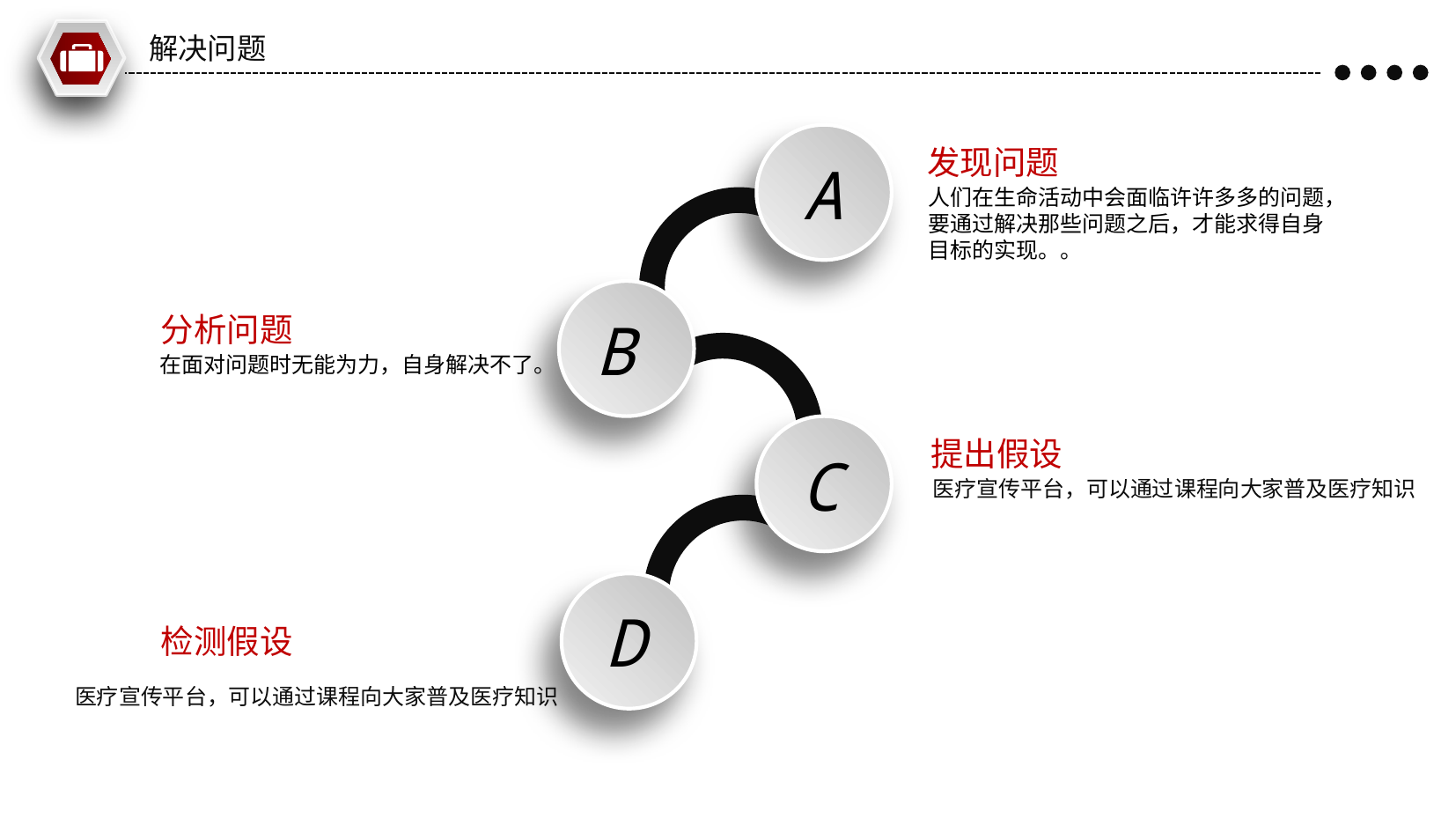

解决问题

发现问题
A
人们在生命活动中会面临许许多多的问题，
要通过解决那些问题之后，才能求得自身
目标的实现。。

分析问题
B

在面对问题时无能为力，自身解决不了。

提出假设
C
医疗宣传平台，可以通过课程向大家普及医疗知识

D
检测假设
医疗宣传平台，可以通过课程向大家普及医疗知识